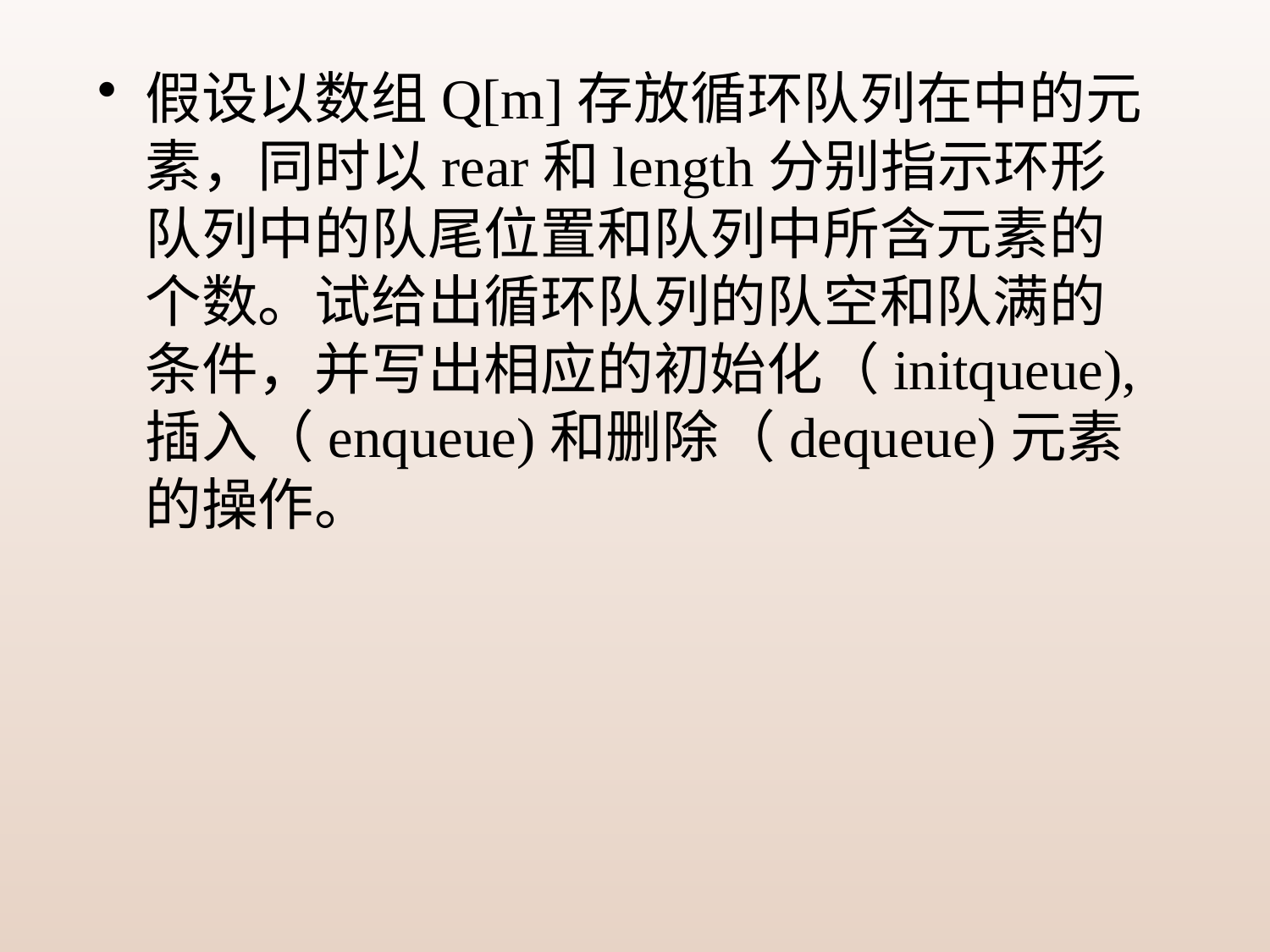

假设以数组Q[m]存放循环队列在中的元素，同时以rear和length分别指示环形队列中的队尾位置和队列中所含元素的个数。试给出循环队列的队空和队满的条件，并写出相应的初始化（initqueue),插入（enqueue)和删除（dequeue)元素的操作。